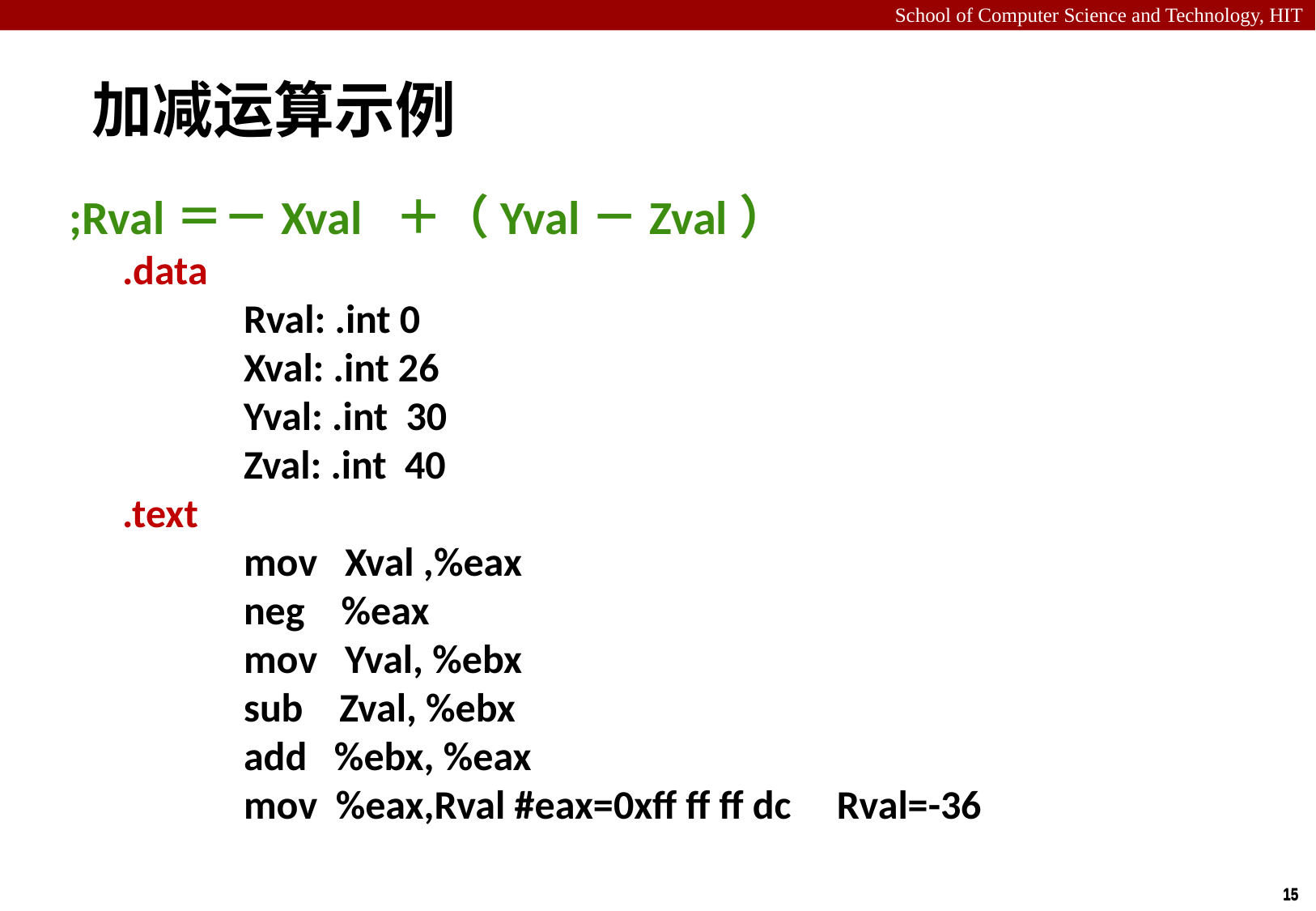

# 加减运算示例
;Rval＝－Xval  ＋（Yval－Zval）
.data
	Rval: .int 0
	Xval: .int 26
	Yval: .int  30
	Zval: .int  40
.text
	mov   Xval ,%eax
	neg    %eax
	mov   Yval, %ebx
	sub    Zval, %ebx
	add   %ebx, %eax
	mov  %eax,Rval #eax=0xff ff ff dc     Rval=-36